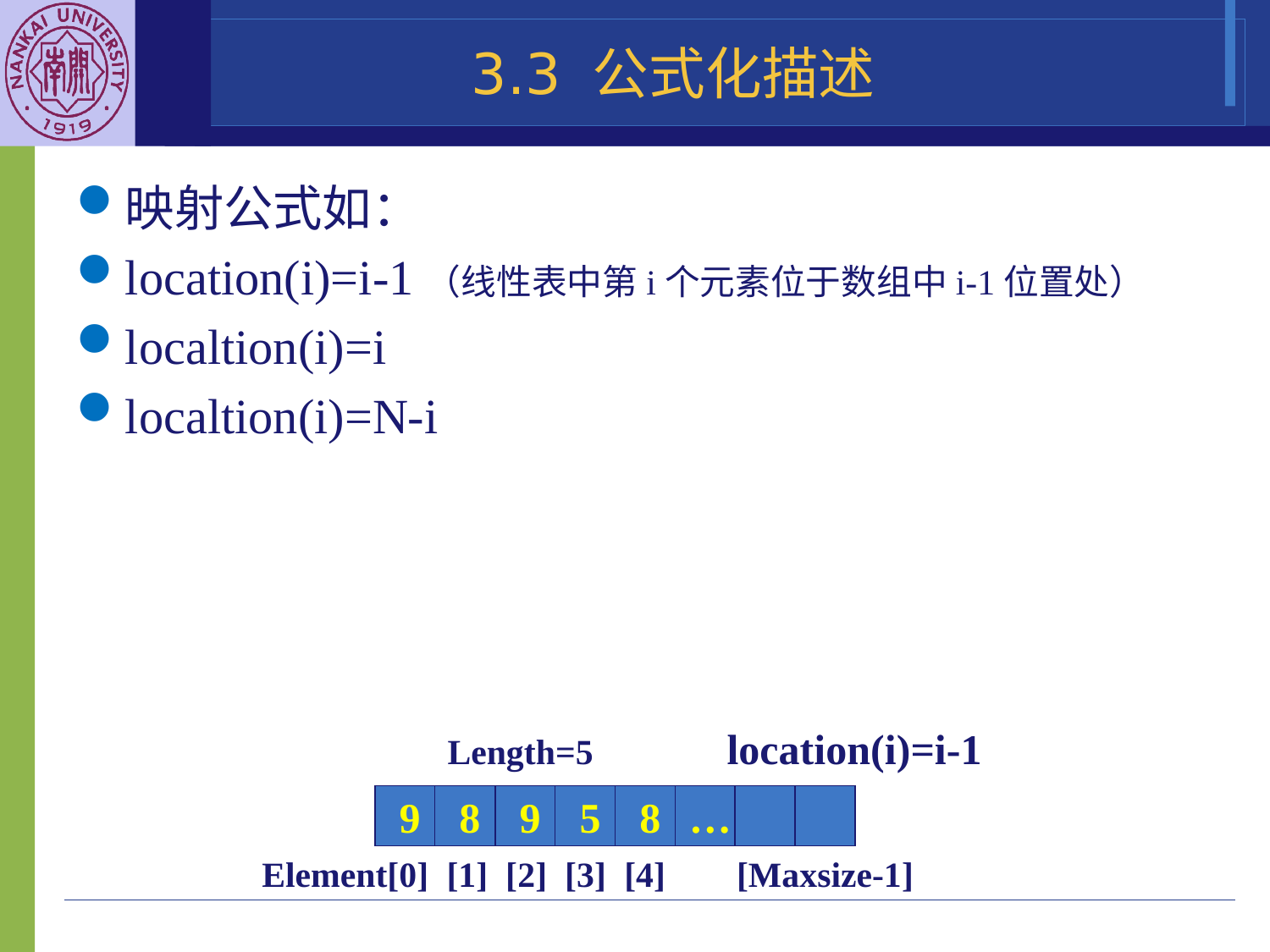

# 3.3 公式化描述
映射公式如：
location(i)=i-1（线性表中第i个元素位于数组中i-1位置处）
localtion(i)=i
localtion(i)=N-i
Length=5               location(i)=i-1
9
8
9
5
8
…

     Element[0]  [1]  [2]  [3]  [4]        [Maxsize-1]
10